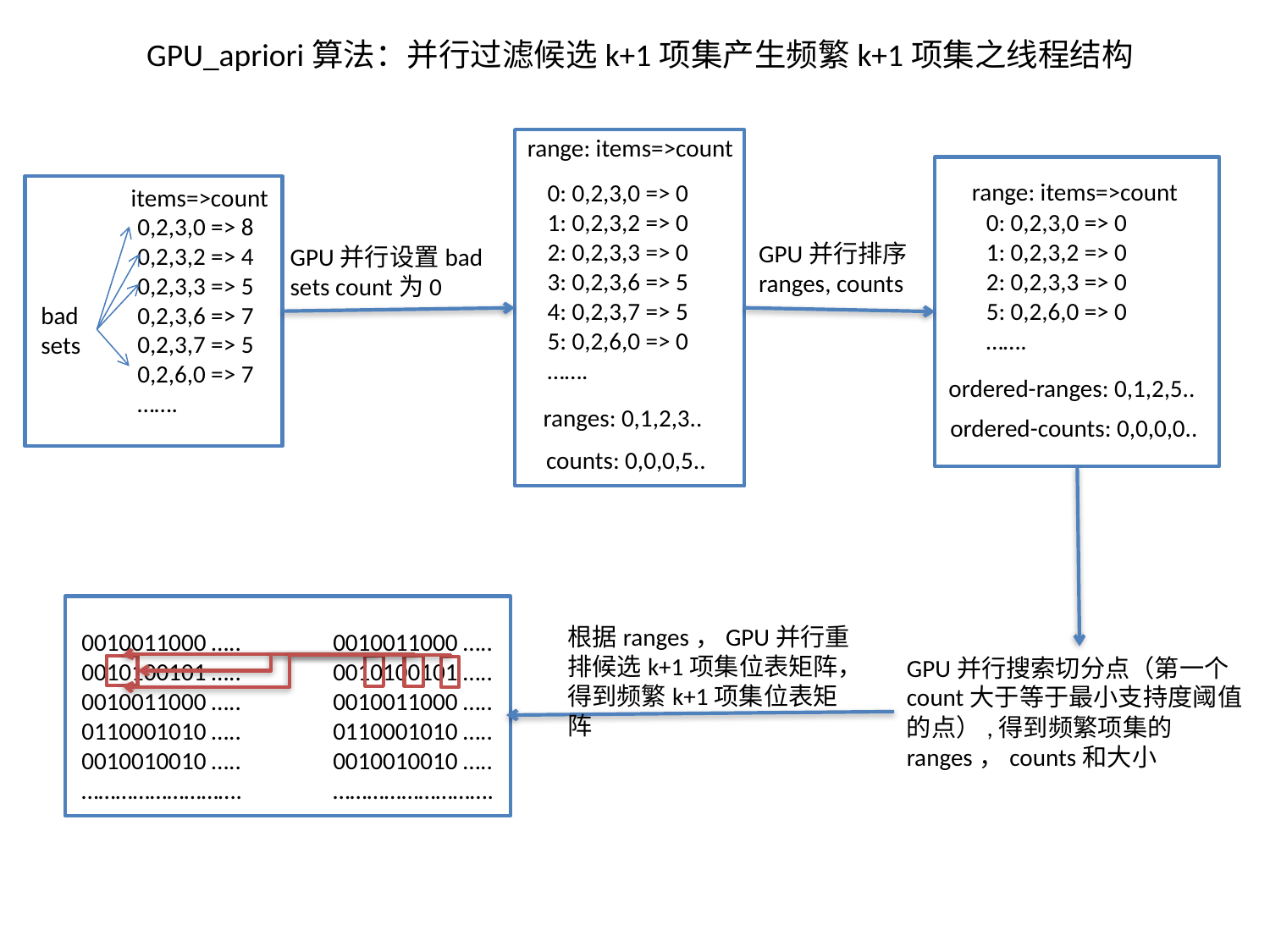

GPU_apriori算法：并行过滤候选k+1项集产生频繁k+1项集之线程结构
range: items=>count

range: items=>count
0: 0,2,3,0 => 0
1: 0,2,3,2 => 0
2: 0,2,3,3 => 0
3: 0,2,3,6 => 5
4: 0,2,3,7 => 5
5: 0,2,6,0 => 0
…….

items=>count
0: 0,2,3,0 => 0
1: 0,2,3,2 => 0
2: 0,2,3,3 => 0
5: 0,2,6,0 => 0
…….
0,2,3,0 => 8
0,2,3,2 => 4
0,2,3,3 => 5
0,2,3,6 => 7
0,2,3,7 => 5
0,2,6,0 => 7
…….
GPU并行排序ranges, counts
GPU并行设置bad sets count为0
bad
sets
ordered-ranges: 0,1,2,5..
ranges: 0,1,2,3..
ordered-counts: 0,0,0,0..
counts: 0,0,0,5..

根据ranges，GPU并行重排候选k+1项集位表矩阵，得到频繁k+1项集位表矩阵
0010011000 …..
0010100101 …..
0010011000 …..
0110001010 …..
0010010010 …..
……………………….
0010011000 …..
0010100101 …..
0010011000 …..
0110001010 …..
0010010010 …..
……………………….
GPU并行搜索切分点（第一个count大于等于最小支持度阈值的点）,得到频繁项集的ranges，counts和大小